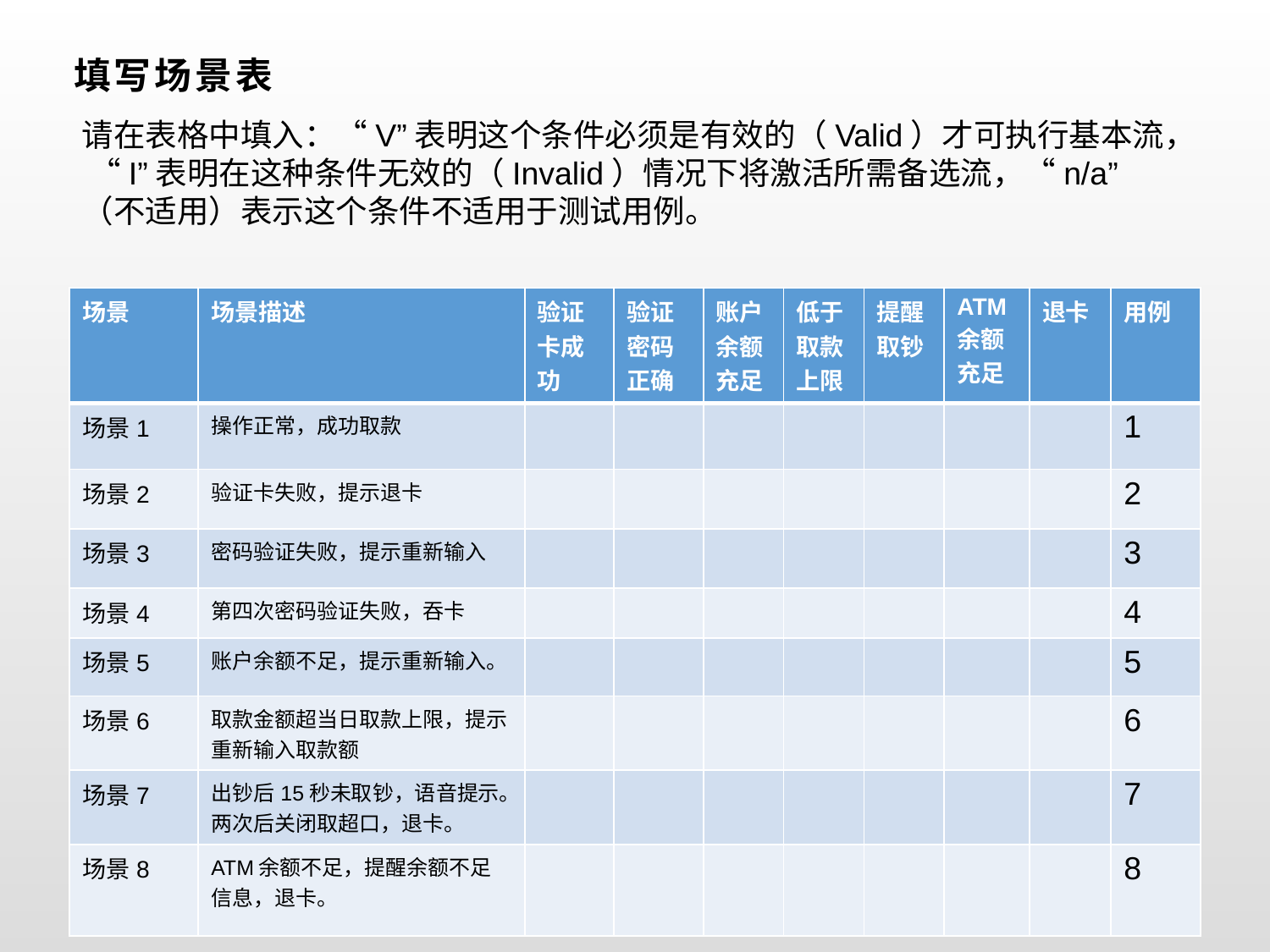

# 填写场景表
请在表格中填入：“V”表明这个条件必须是有效的（Valid）才可执行基本流， “I”表明在这种条件无效的（Invalid）情况下将激活所需备选流，“n/a”（不适用）表示这个条件不适用于测试用例。
| 场景 | 场景描述 | 验证卡成功 | 验证密码正确 | 账户余额充足 | 低于取款上限 | 提醒取钞 | ATM余额充足 | 退卡 | 用例 |
| --- | --- | --- | --- | --- | --- | --- | --- | --- | --- |
| 场景1 | 操作正常，成功取款 |  |  |  |  |  |  |  | 1 |
| 场景2 | 验证卡失败，提示退卡 |  |  |  |  |  |  |  | 2 |
| 场景3 | 密码验证失败，提示重新输入 |  |  |  |  |  |  |  | 3 |
| 场景4 | 第四次密码验证失败，吞卡 |  |  |  |  |  |  |  | 4 |
| 场景5 | 账户余额不足，提示重新输入。 |  |  |  |  |  |  |  | 5 |
| 场景6 | 取款金额超当日取款上限，提示重新输入取款额 |  |  |  |  |  |  |  | 6 |
| 场景7 | 出钞后15秒未取钞，语音提示。两次后关闭取超口，退卡。 |  |  |  |  |  |  |  | 7 |
| 场景8 | ATM余额不足，提醒余额不足信息，退卡。 |  |  |  |  |  |  |  | 8 |